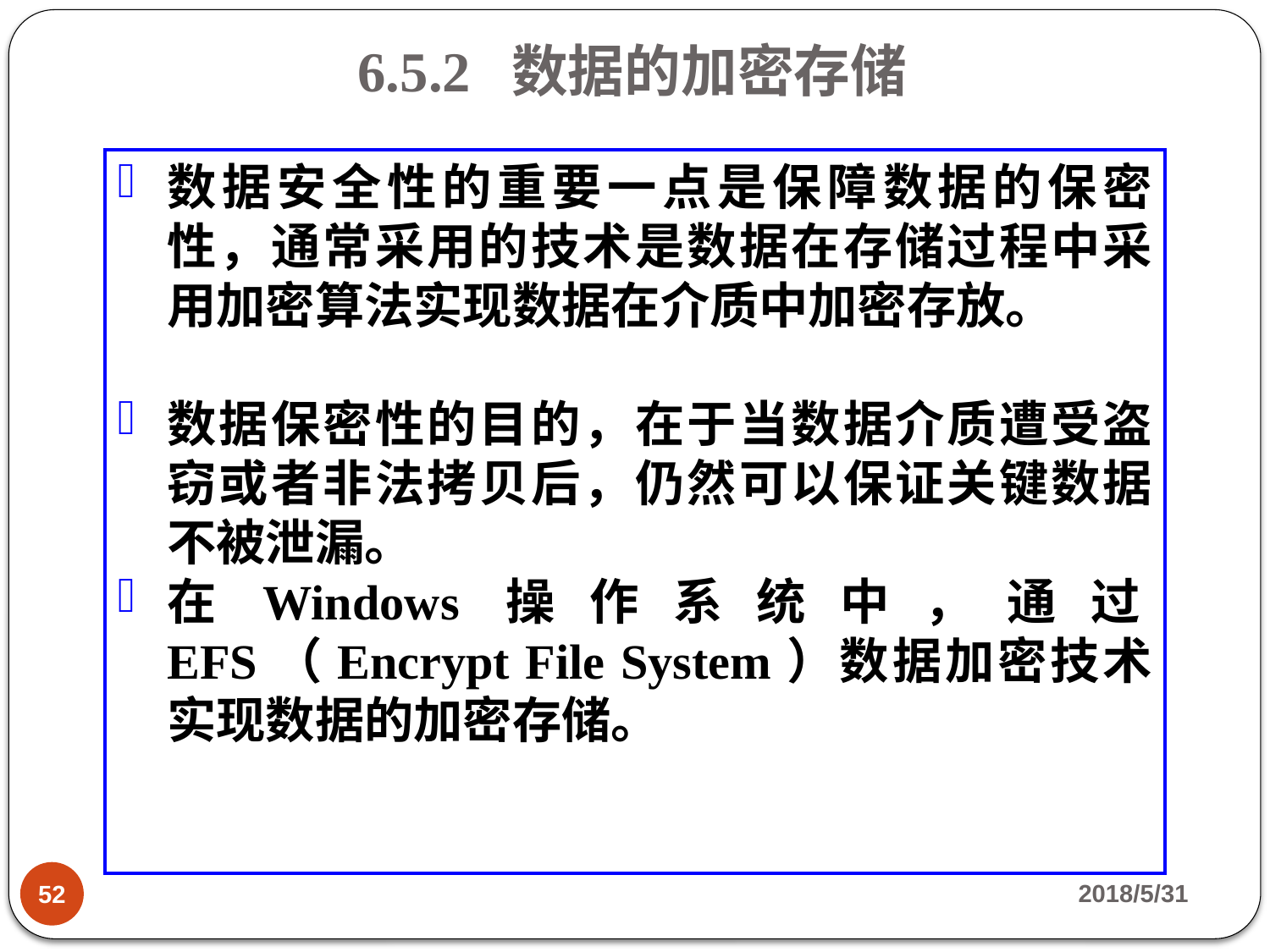

# 6.5.2  数据的加密存储
数据安全性的重要一点是保障数据的保密性，通常采用的技术是数据在存储过程中采用加密算法实现数据在介质中加密存放。

数据保密性的目的，在于当数据介质遭受盗窃或者非法拷贝后，仍然可以保证关键数据不被泄漏。
在Windows操作系统中，通过EFS（Encrypt File System）数据加密技术实现数据的加密存储。

2018/5/31
52